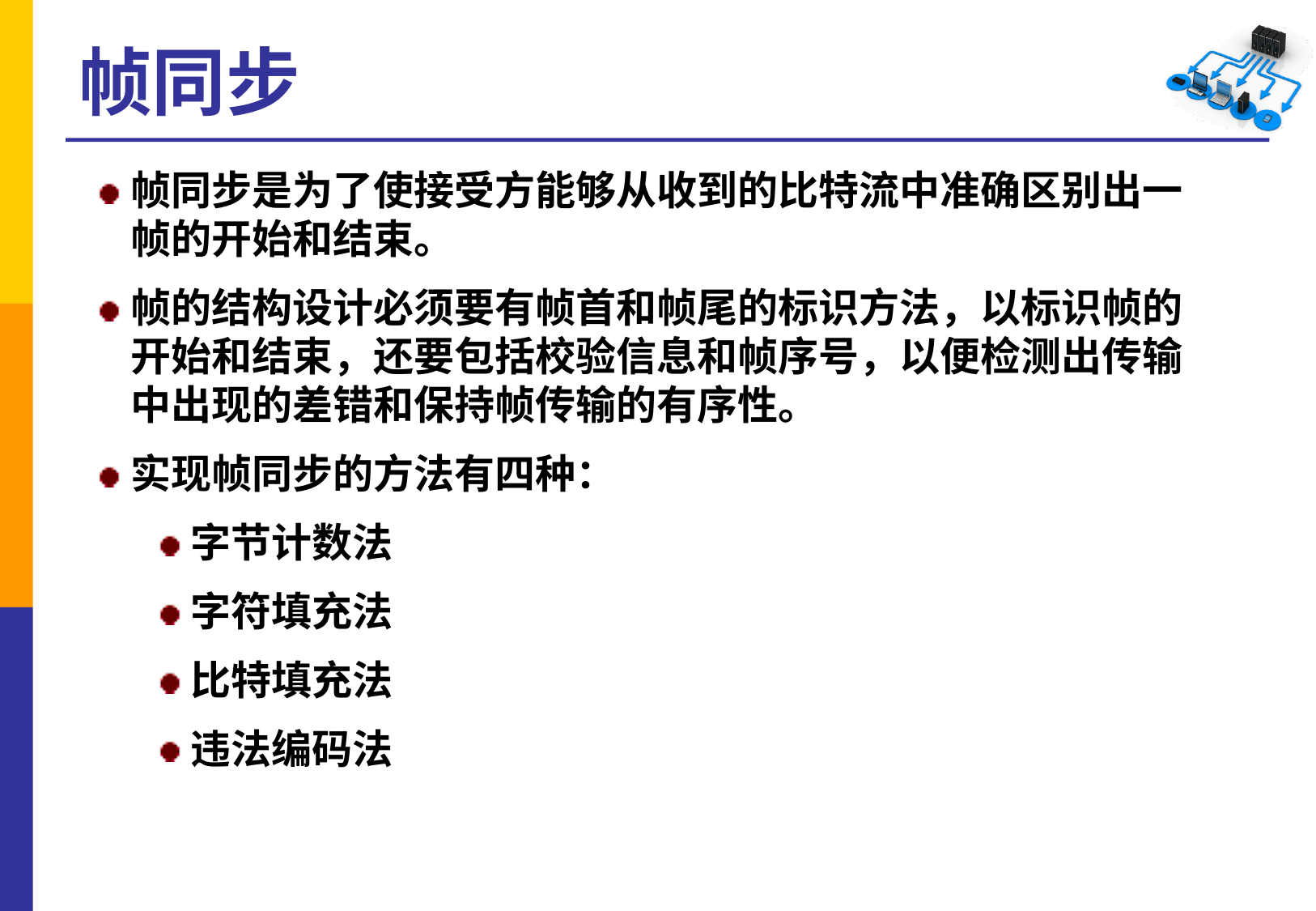

# 帧同步
帧同步是为了使接受方能够从收到的比特流中准确区别出一帧的开始和结束。
帧的结构设计必须要有帧首和帧尾的标识方法，以标识帧的开始和结束，还要包括校验信息和帧序号，以便检测出传输中出现的差错和保持帧传输的有序性。
实现帧同步的方法有四种：
字节计数法
字符填充法
比特填充法
违法编码法